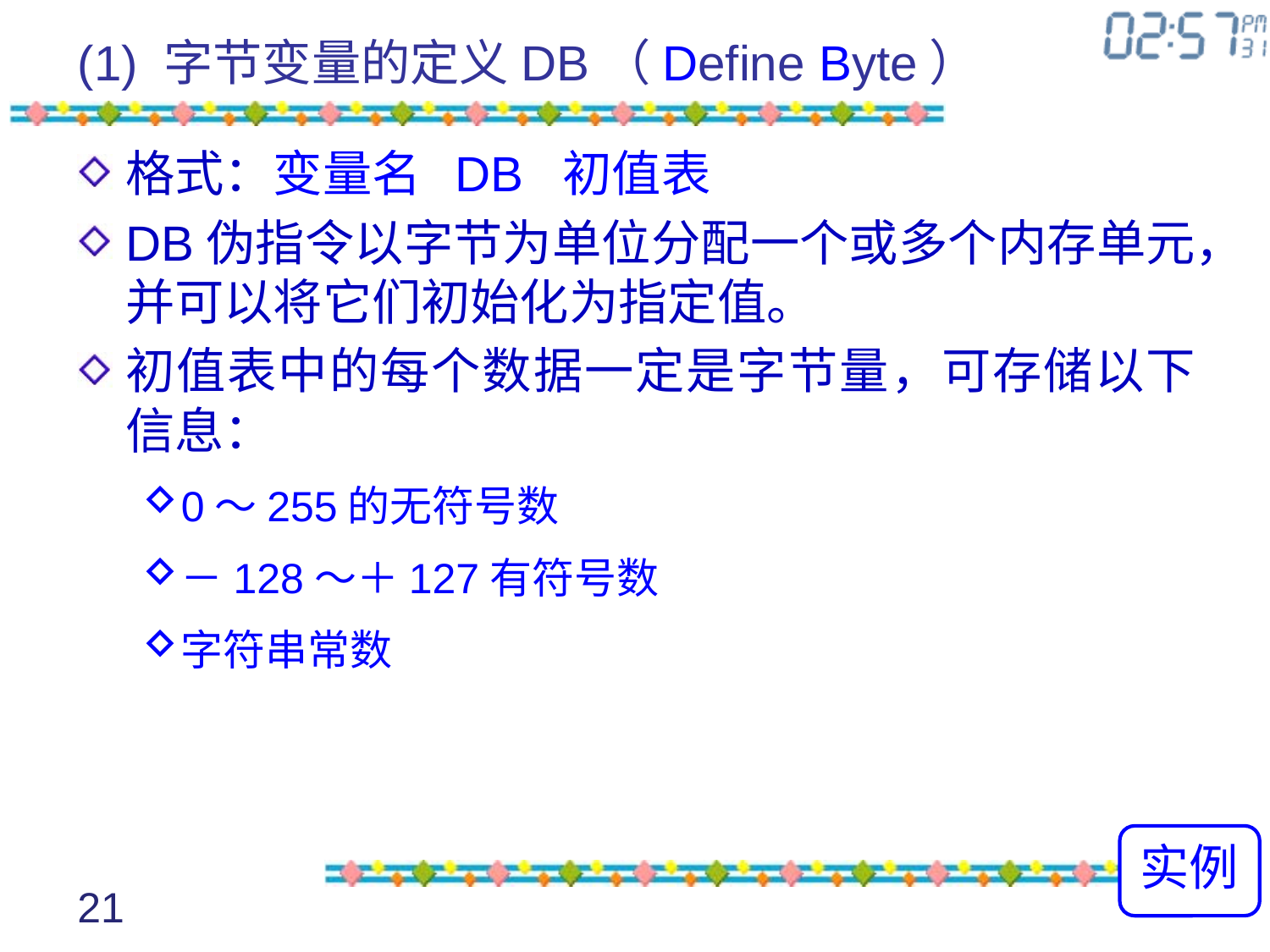

# (1) 字节变量的定义DB（Define Byte）
格式：变量名  DB  初值表
DB伪指令以字节为单位分配一个或多个内存单元，并可以将它们初始化为指定值。
初值表中的每个数据一定是字节量，可存储以下信息：
0～255的无符号数
－128～＋127有符号数
字符串常数
实例